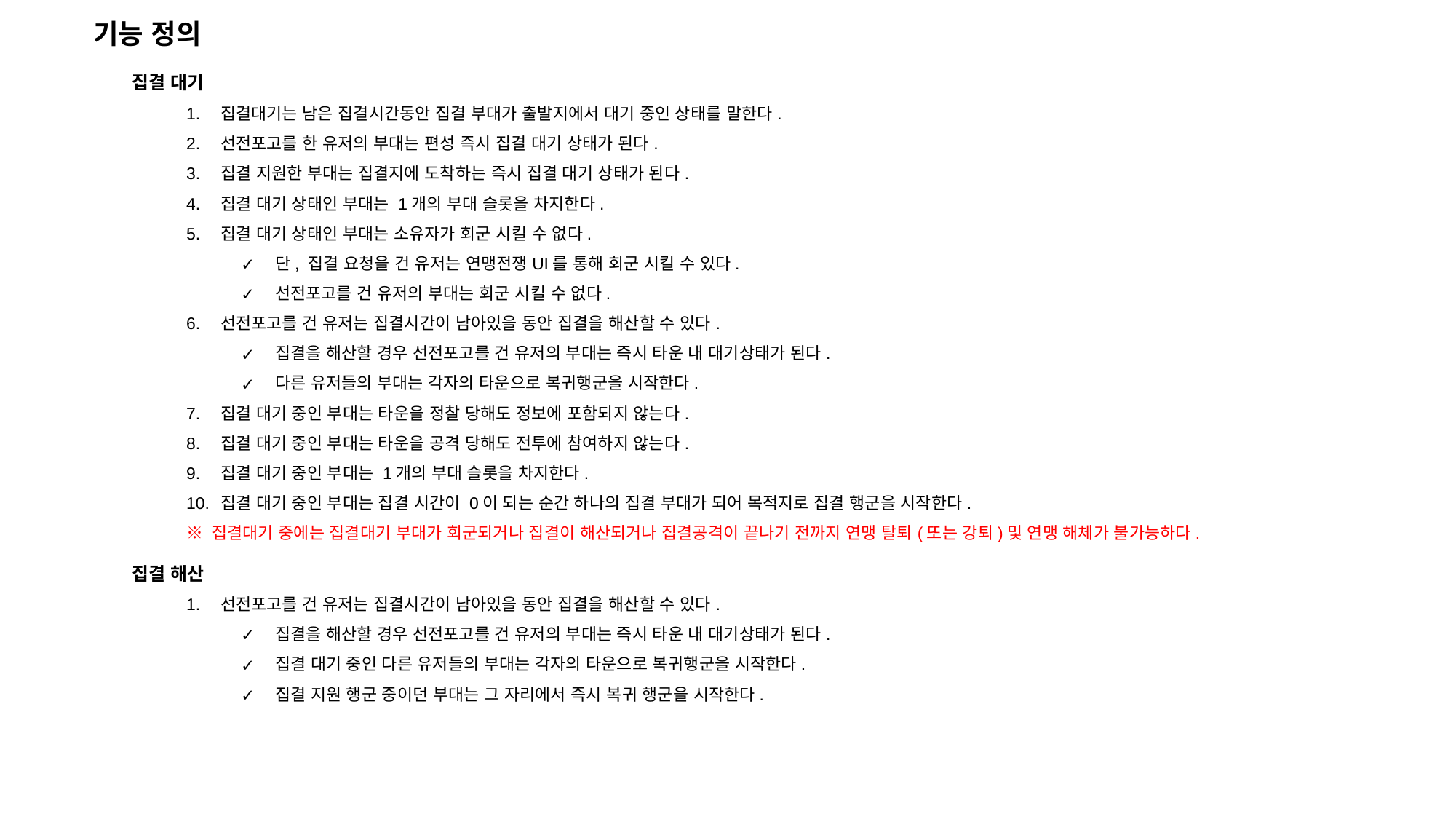

기능 정의
집결 대기
집결대기는 남은 집결시간동안 집결 부대가 출발지에서 대기 중인 상태를 말한다.
선전포고를 한 유저의 부대는 편성 즉시 집결 대기 상태가 된다.
집결 지원한 부대는 집결지에 도착하는 즉시 집결 대기 상태가 된다.
집결 대기 상태인 부대는 1개의 부대 슬롯을 차지한다.
집결 대기 상태인 부대는 소유자가 회군 시킬 수 없다.
단, 집결 요청을 건 유저는 연맹전쟁UI를 통해 회군 시킬 수 있다.
선전포고를 건 유저의 부대는 회군 시킬 수 없다.
선전포고를 건 유저는 집결시간이 남아있을 동안 집결을 해산할 수 있다.
집결을 해산할 경우 선전포고를 건 유저의 부대는 즉시 타운 내 대기상태가 된다.
다른 유저들의 부대는 각자의 타운으로 복귀행군을 시작한다.
집결 대기 중인 부대는 타운을 정찰 당해도 정보에 포함되지 않는다.
집결 대기 중인 부대는 타운을 공격 당해도 전투에 참여하지 않는다.
집결 대기 중인 부대는 1개의 부대 슬롯을 차지한다.
집결 대기 중인 부대는 집결 시간이 0이 되는 순간 하나의 집결 부대가 되어 목적지로 집결 행군을 시작한다.
※ 집결대기 중에는 집결대기 부대가 회군되거나 집결이 해산되거나 집결공격이 끝나기 전까지 연맹 탈퇴(또는 강퇴)및 연맹 해체가 불가능하다.

집결 해산
선전포고를 건 유저는 집결시간이 남아있을 동안 집결을 해산할 수 있다.
집결을 해산할 경우 선전포고를 건 유저의 부대는 즉시 타운 내 대기상태가 된다.
집결 대기 중인 다른 유저들의 부대는 각자의 타운으로 복귀행군을 시작한다.
집결 지원 행군 중이던 부대는 그 자리에서 즉시 복귀 행군을 시작한다.